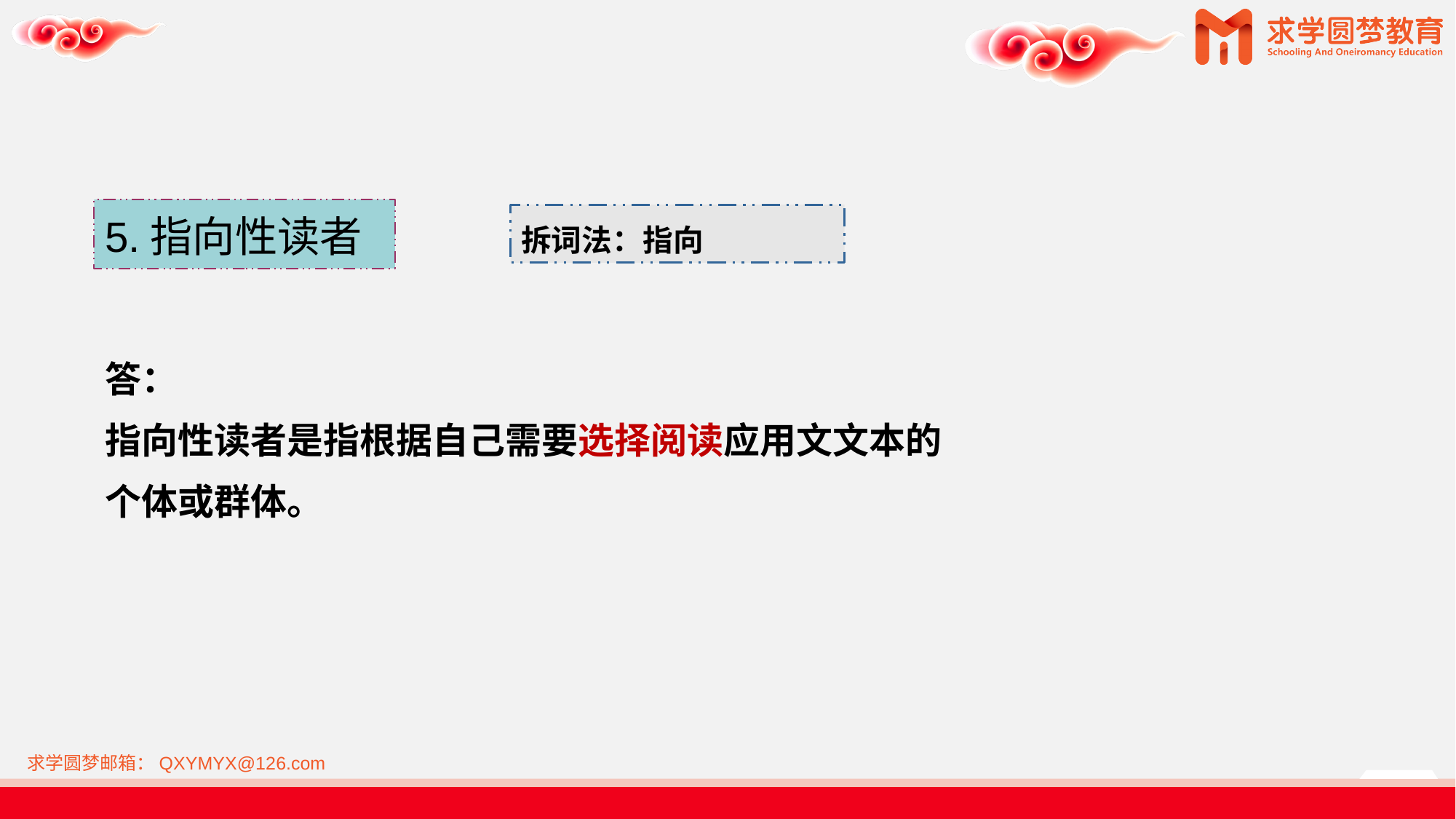

5.指向性读者
拆词法：指向
答：
指向性读者是指根据自己需要选择阅读应用文文本的
个体或群体。